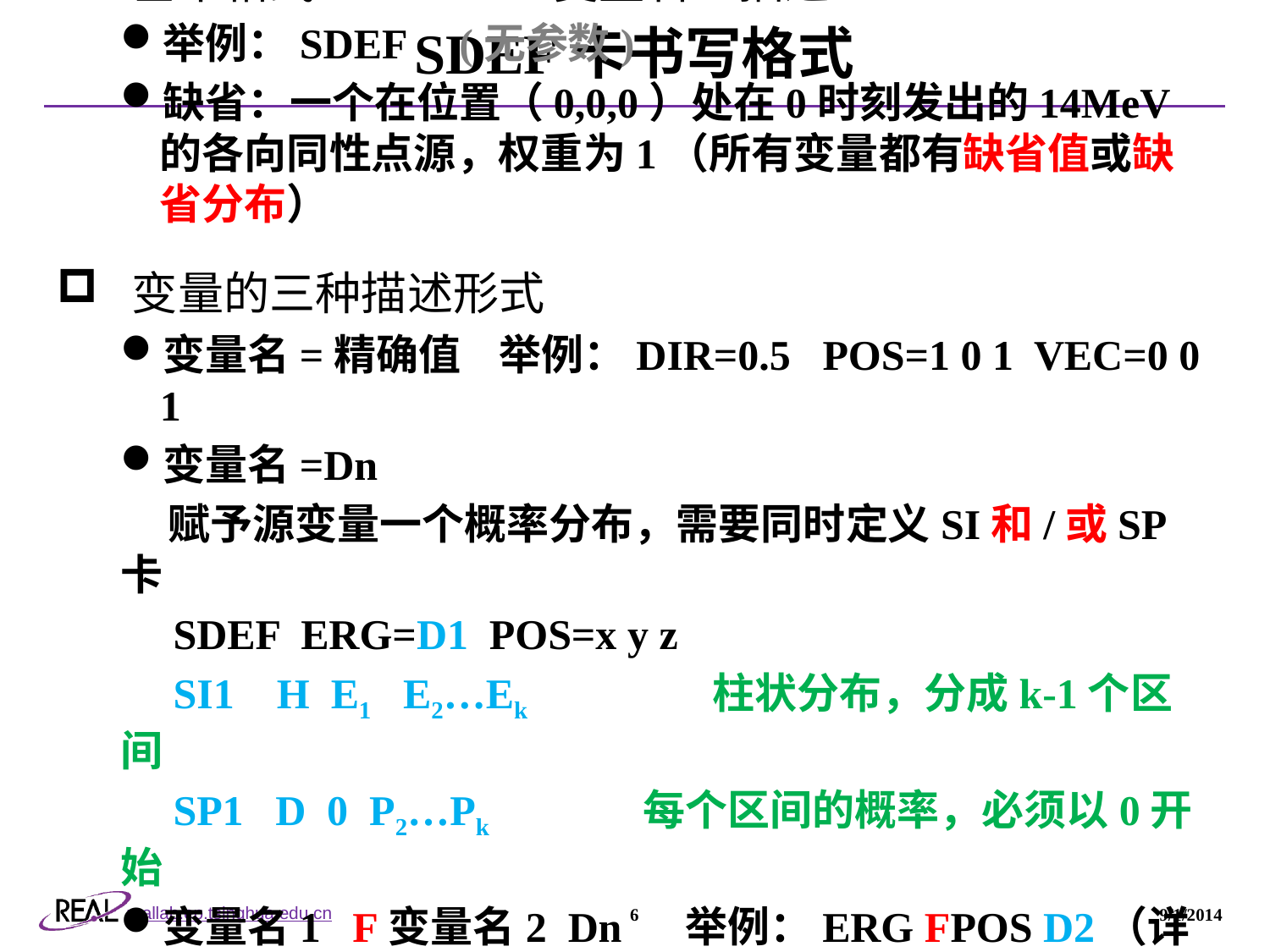

# SDEF卡书写格式
基本格式：SDEF     变量名+描述 …
举例：SDEF     (无参数)
缺省：一个在位置（0,0,0）处在0时刻发出的14MeV的各向同性点源，权重为1（所有变量都有缺省值或缺省分布）
变量的三种描述形式
变量名=精确值    举例：DIR=0.5   POS=1 0 1  VEC=0 0 1
变量名=Dn
    赋予源变量一个概率分布，需要同时定义SI和/或SP卡
     SDEF  ERG=D1  POS=x y z
     SI1    H  E1   E2…Ek	       柱状分布，分成k-1个区间
     SP1   D  0  P2…Pk              每个区间的概率，必须以0开始
变量名1   F变量名2  Dn     举例：ERG FPOS D2（详见后）
    变量1（从属变量）依赖于变量2